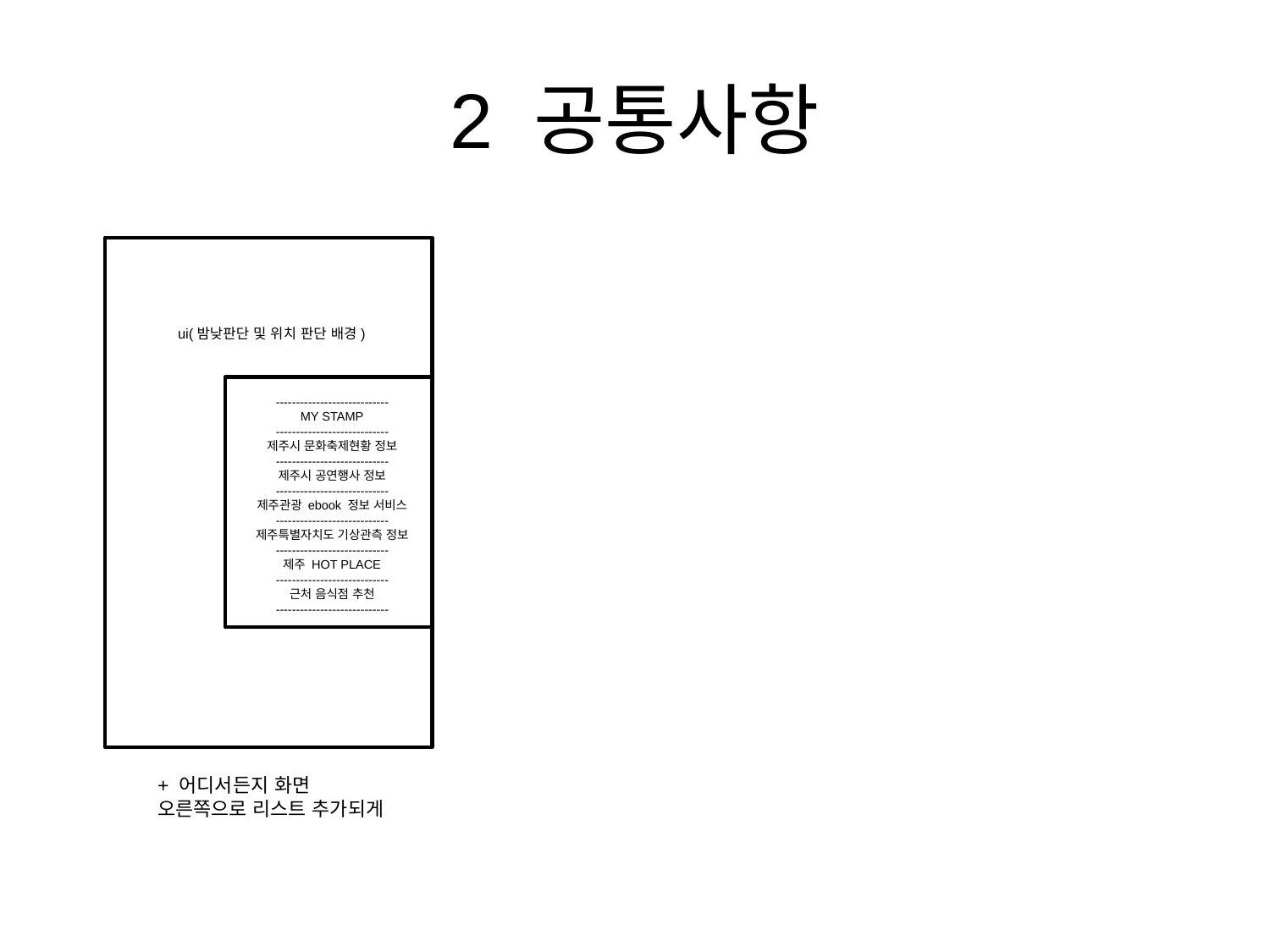

# 2 공통사항
 ui(밤낮판단 및 위치 판단 배경)

----------------------------
MY STAMP
----------------------------
제주시 문화축제현황 정보
----------------------------
제주시 공연행사 정보
----------------------------
제주관광 ebook 정보 서비스
----------------------------
제주특별자치도 기상관측 정보
----------------------------
제주 HOT PLACE
----------------------------
근처 음식점 추천
----------------------------

+ 어디서든지 화면 오른쪽으로 리스트 추가되게